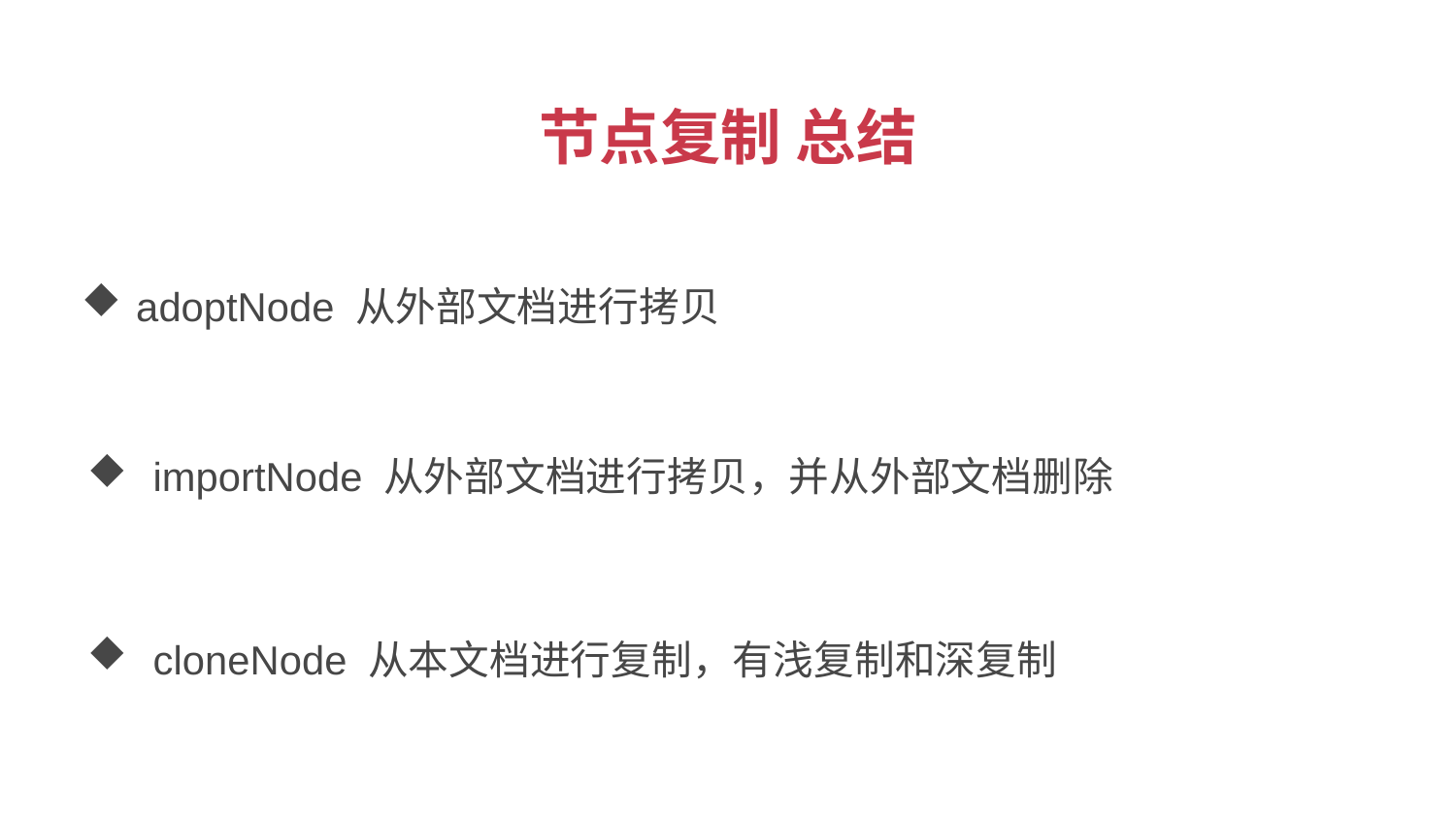

节点复制 总结
adoptNode 从外部文档进行拷贝
 importNode 从外部文档进行拷贝，并从外部文档删除
 cloneNode 从本文档进行复制，有浅复制和深复制